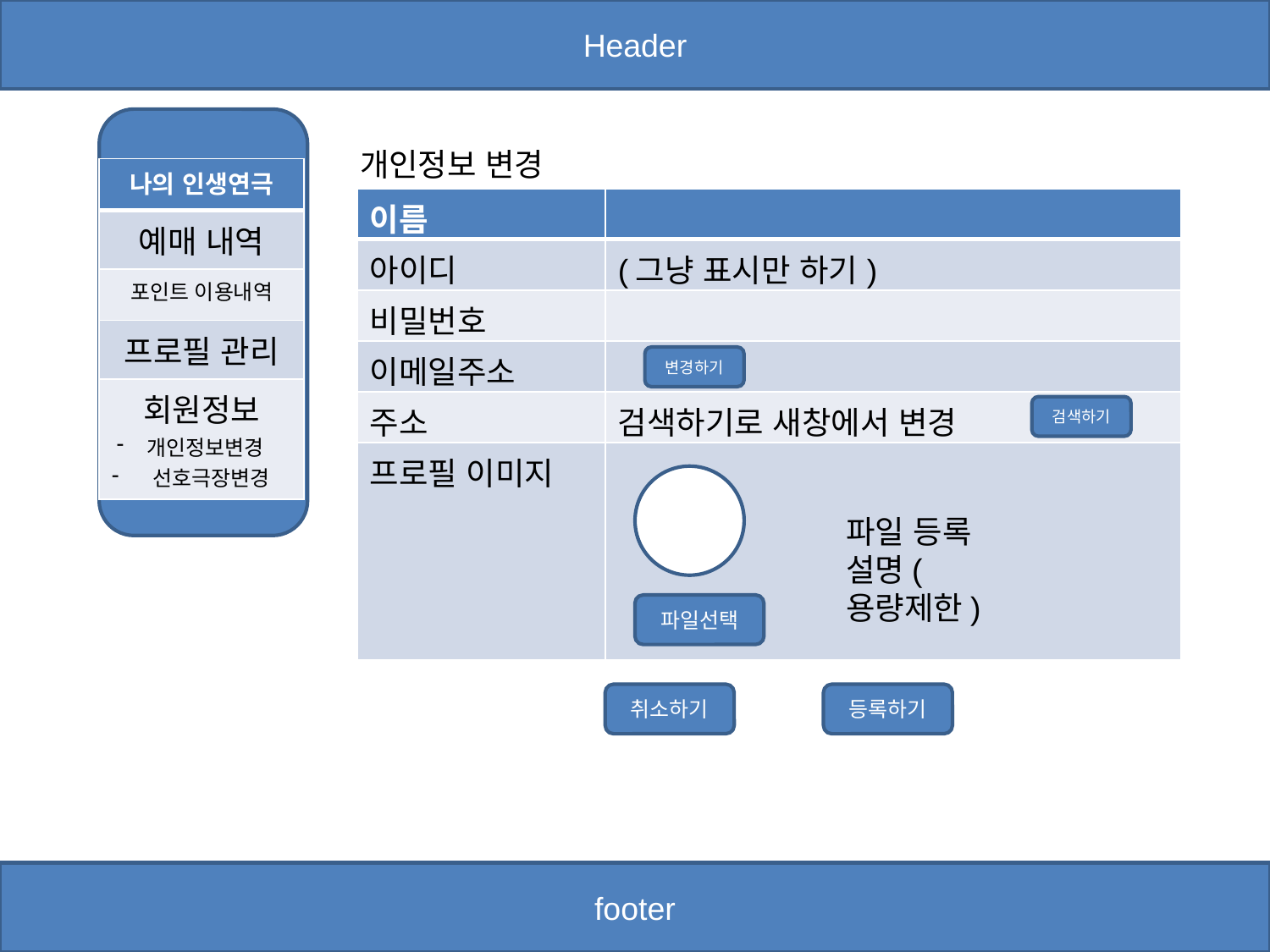

Header

개인정보 변경
| 나의 인생연극 |
| --- |
| 예매 내역 |
| 포인트 이용내역 |
| 프로필 관리 |
| 회원정보 개인정보변경 선호극장변경 |
| 이름 |  |
| --- | --- |
| 아이디 | (그냥 표시만 하기) |
| 비밀번호 |  |
| 이메일주소 |  |
| 주소 | 검색하기로 새창에서 변경 |
| 프로필 이미지 |  |
변경하기
검색하기

파일 등록 설명(용량제한)
파일선택
취소하기
등록하기
footer